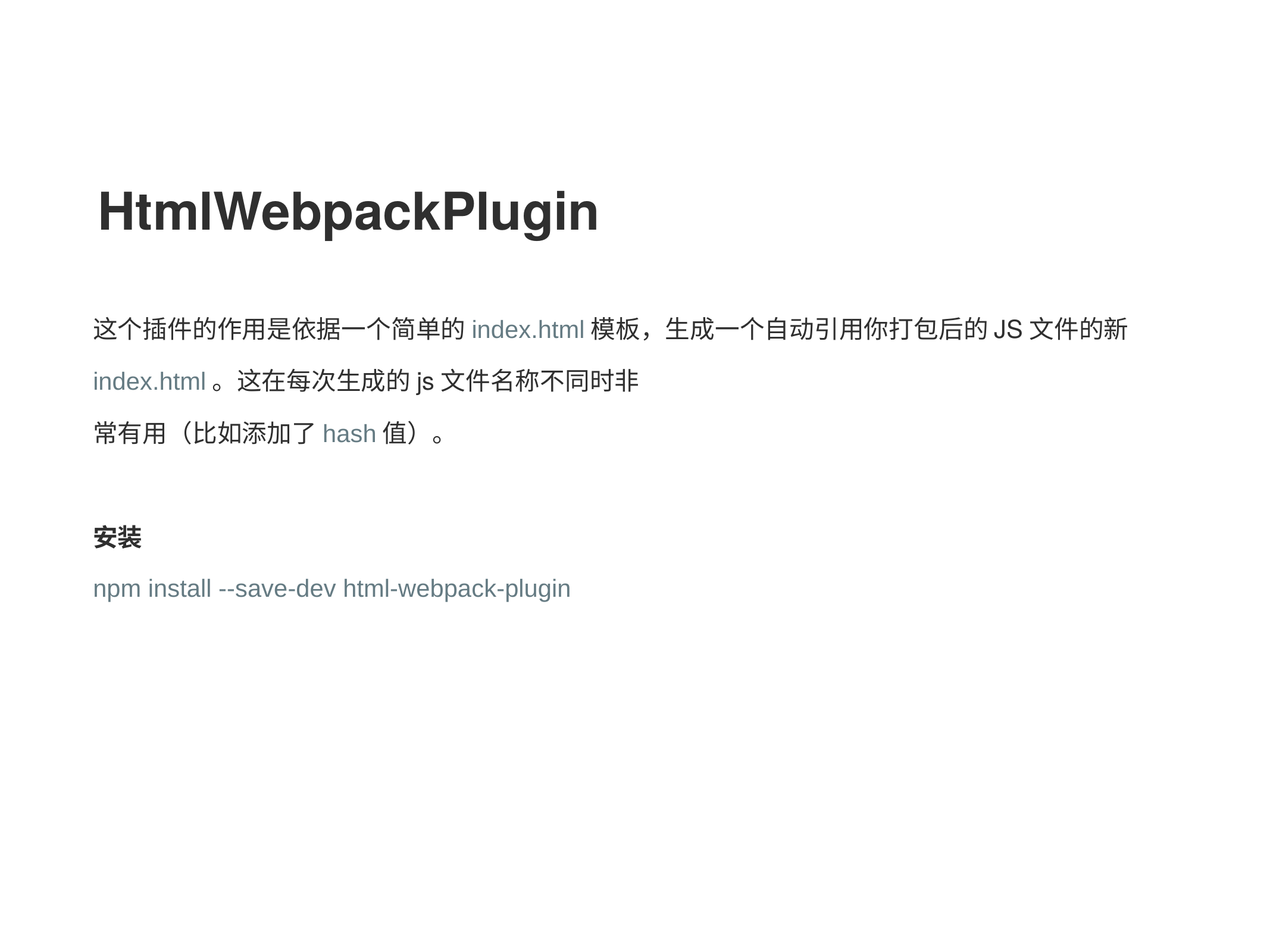

# HtmlWebpackPlugin
这个插件的作用是依据一个简单的index.html模板，生成一个自动引用你打包后的JS文件的新index.html。这在每次生成的js文件名称不同时非
常有用（比如添加了hash值）。

安装
npm install --save-dev html-webpack-plugin